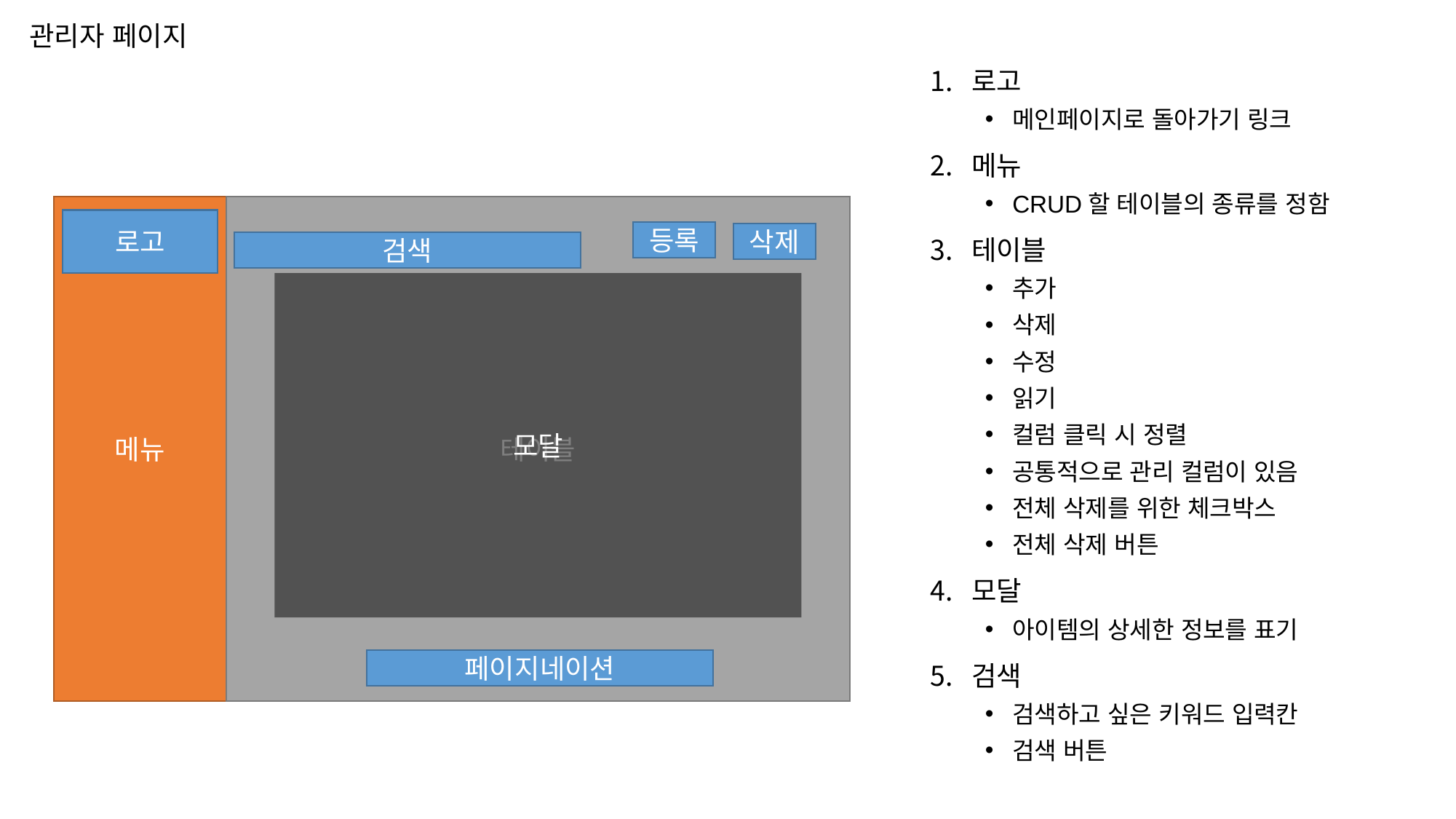

# 관리자 페이지
로고
메인페이지로 돌아가기 링크
메뉴
CRUD할 테이블의 종류를 정함
테이블
추가
삭제
수정
읽기
컬럼 클릭 시 정렬
공통적으로 관리 컬럼이 있음
전체 삭제를 위한 체크박스
전체 삭제 버튼
모달
아이템의 상세한 정보를 표기
검색
검색하고 싶은 키워드 입력칸
검색 버튼
메뉴
테이블
로고
등록
삭제
검색
모달
페이지네이션